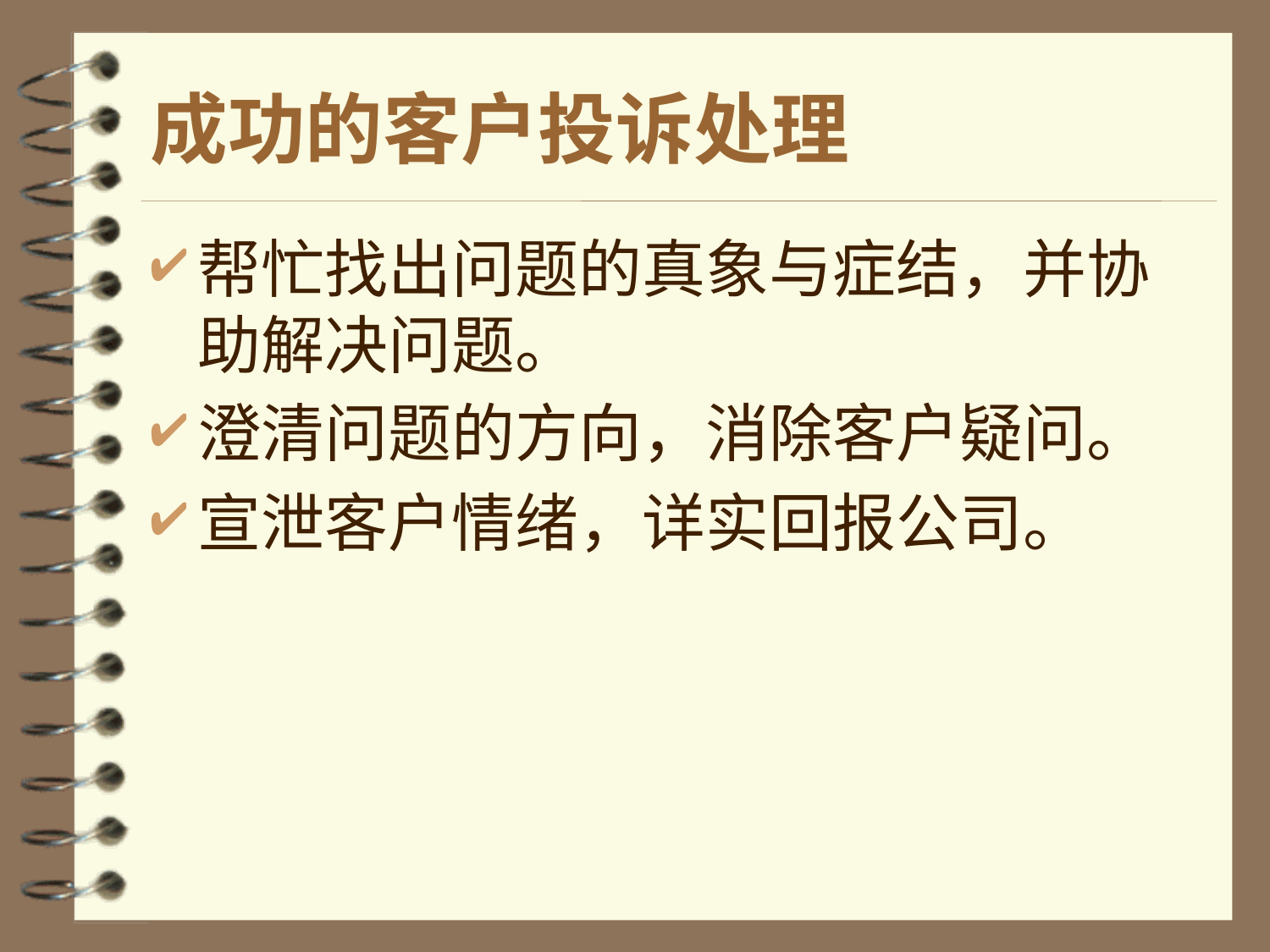

# 成功的客户投诉处理
帮忙找出问题的真象与症结，并协助解决问题。
澄清问题的方向，消除客户疑问。
宣泄客户情绪，详实回报公司。